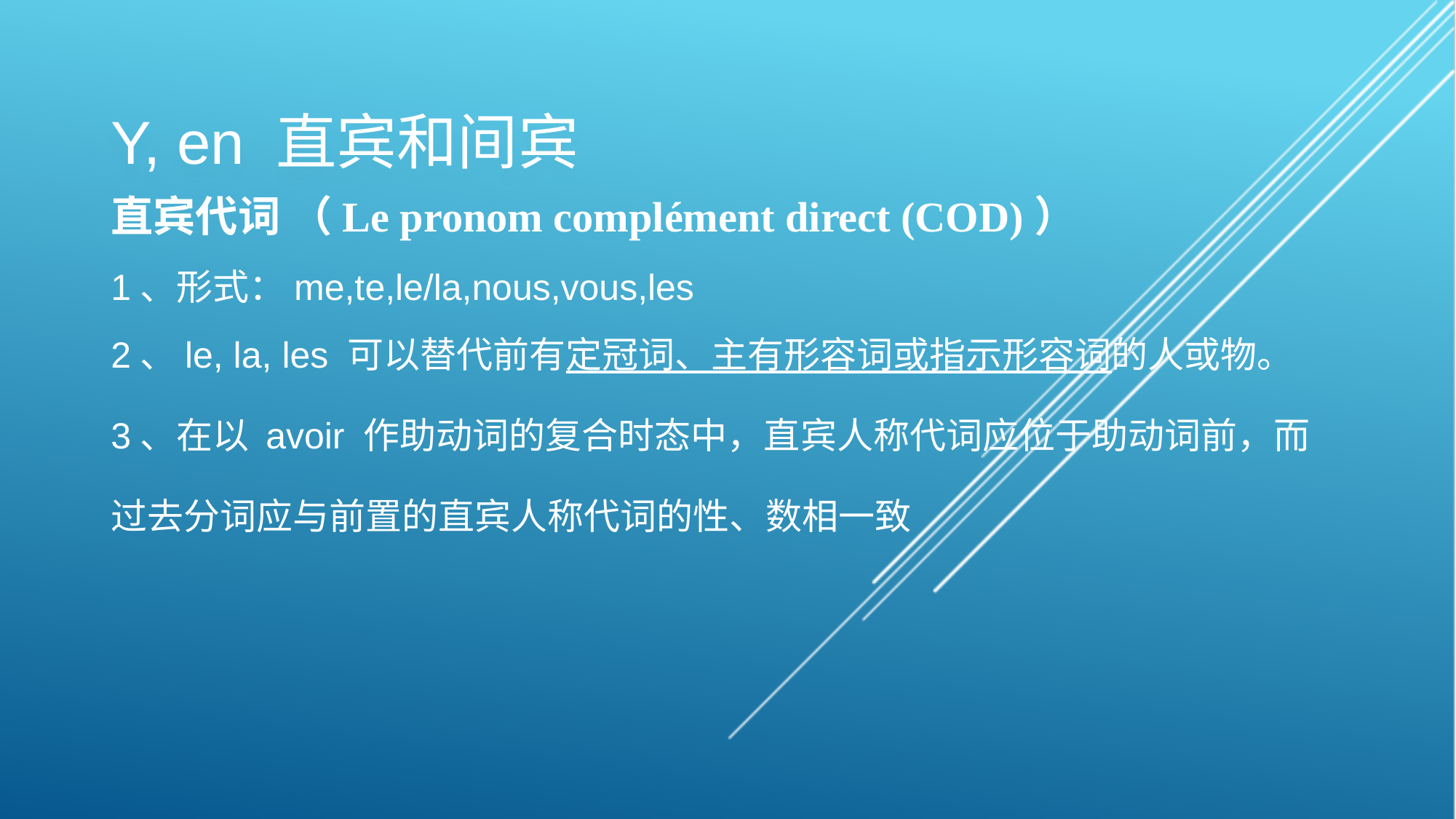

# Y, en 直宾和间宾
直宾代词 （Le pronom complément direct (COD)）
1、形式：me,te,le/la,nous,vous,les
2、le, la, les 可以替代前有定冠词、主有形容词或指示形容词的人或物。
3、在以 avoir 作助动词的复合时态中，直宾人称代词应位于助动词前，而
过去分词应与前置的直宾人称代词的性、数相一致